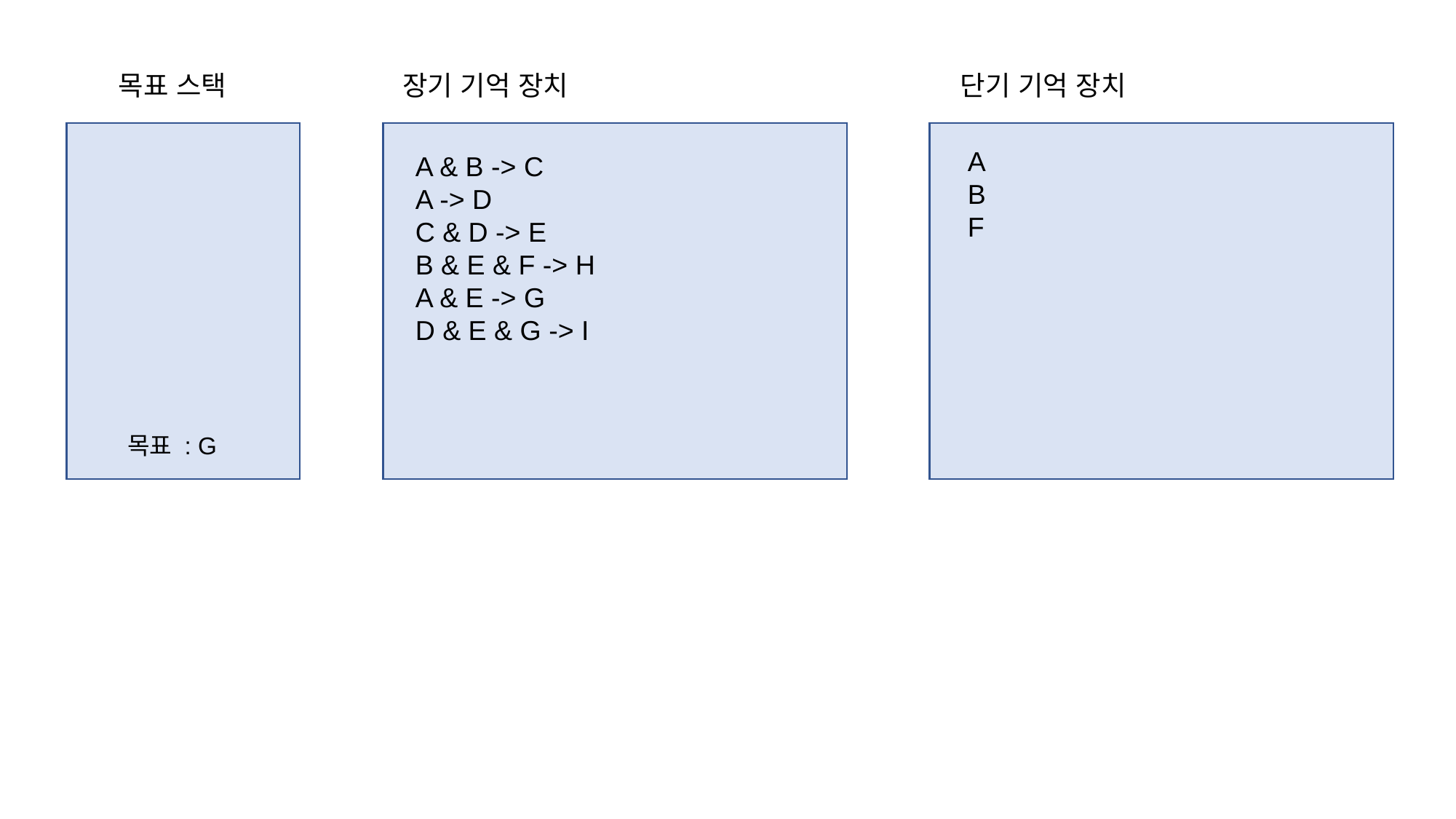

목표 스택
장기 기억 장치
단기 기억 장치

A
B
F
A & B -> C
A -> D
C & D -> E
B & E & F -> H
A & E -> G
D & E & G -> I
목표 : G